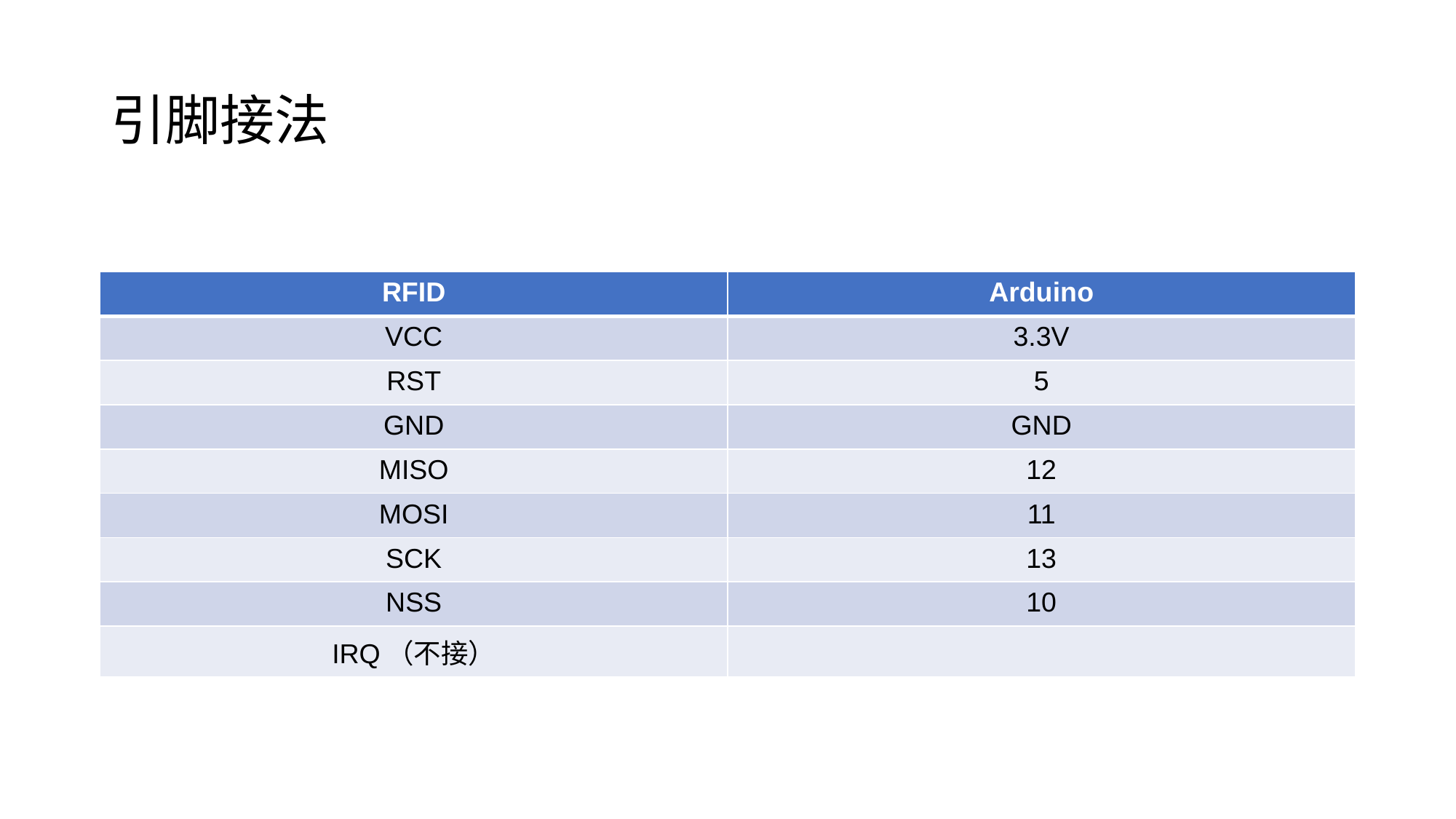

# 引脚接法
| RFID | Arduino |
| --- | --- |
| VCC | 3.3V |
| RST | 5 |
| GND | GND |
| MISO | 12 |
| MOSI | 11 |
| SCK | 13 |
| NSS | 10 |
| IRQ（不接） |  |